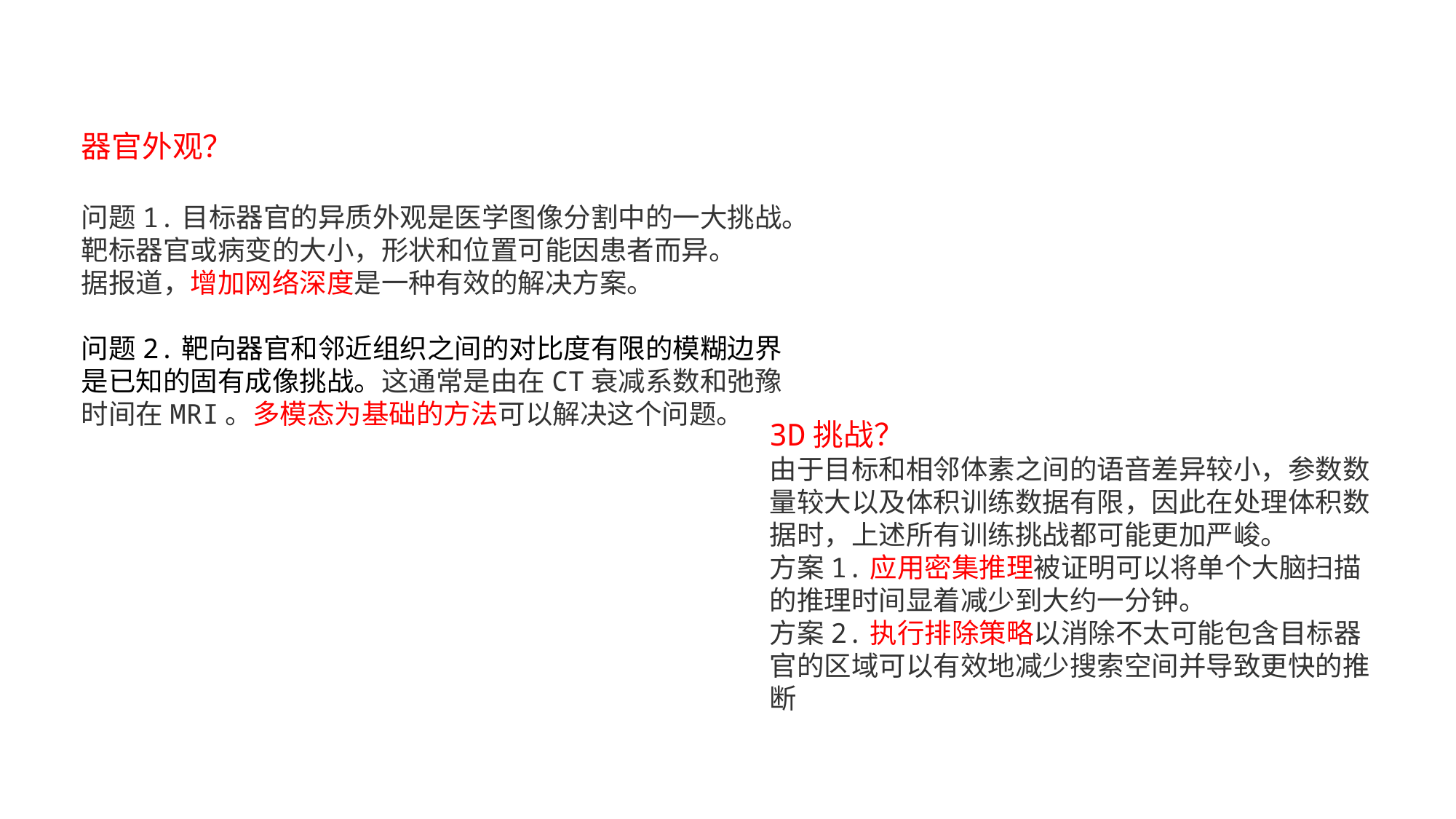

器官外观？

问题1.目标器官的异质外观是医学图像分割中的一大挑战。靶标器官或病变的大小，形状和位置可能因患者而异。
据报道，增加网络深度是一种有效的解决方案。

问题2.靶向器官和邻近组织之间的对比度有限的模糊边界是已知的固有成像挑战。这通常是由在CT衰减系数和弛豫时间在MRI。多模态为基础的方法可以解决这个问题。
3D挑战？
由于目标和相邻体素之间的语音差异较小，参数数量较大以及体积训练数据有限，因此在处理体积数据时，上述所有训练挑战都可能更加严峻。
方案1.应用密集推理被证明可以将单个大脑扫描的推理时间显着减少到大约一分钟。
方案2.执行排除策略以消除不太可能包含目标器官的区域可以有效地减少搜索空间并导致更快的推断